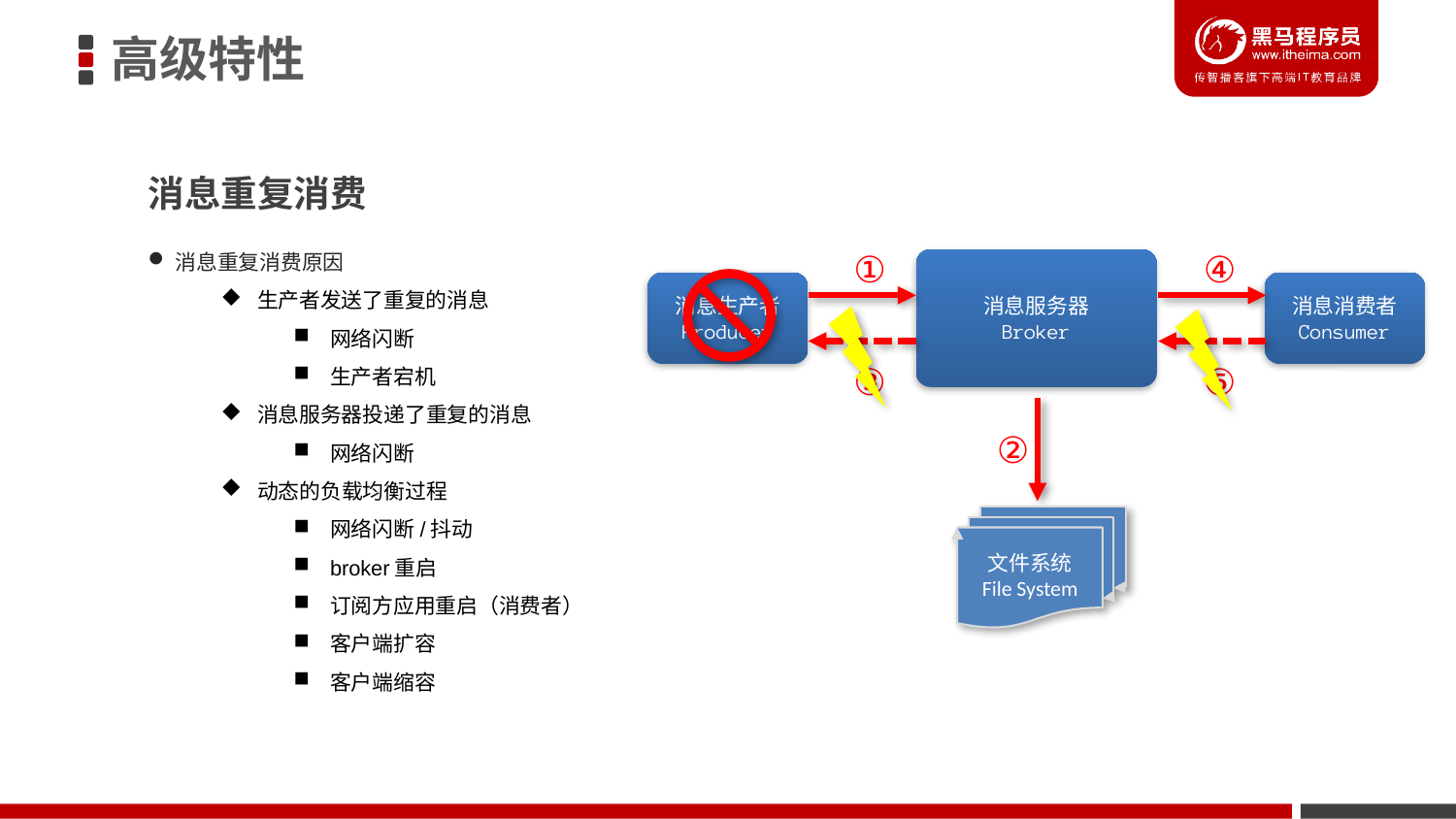

高级特性
消息重复消费
消息重复消费原因
生产者发送了重复的消息
网络闪断
生产者宕机
消息服务器投递了重复的消息
网络闪断
动态的负载均衡过程
网络闪断/抖动
broker重启
订阅方应用重启（消费者）
客户端扩容
客户端缩容
①
④
消息服务器
Broker

消息生产者
Producer
消息消费者
Consumer

③
⑤
②
文件系统
File System